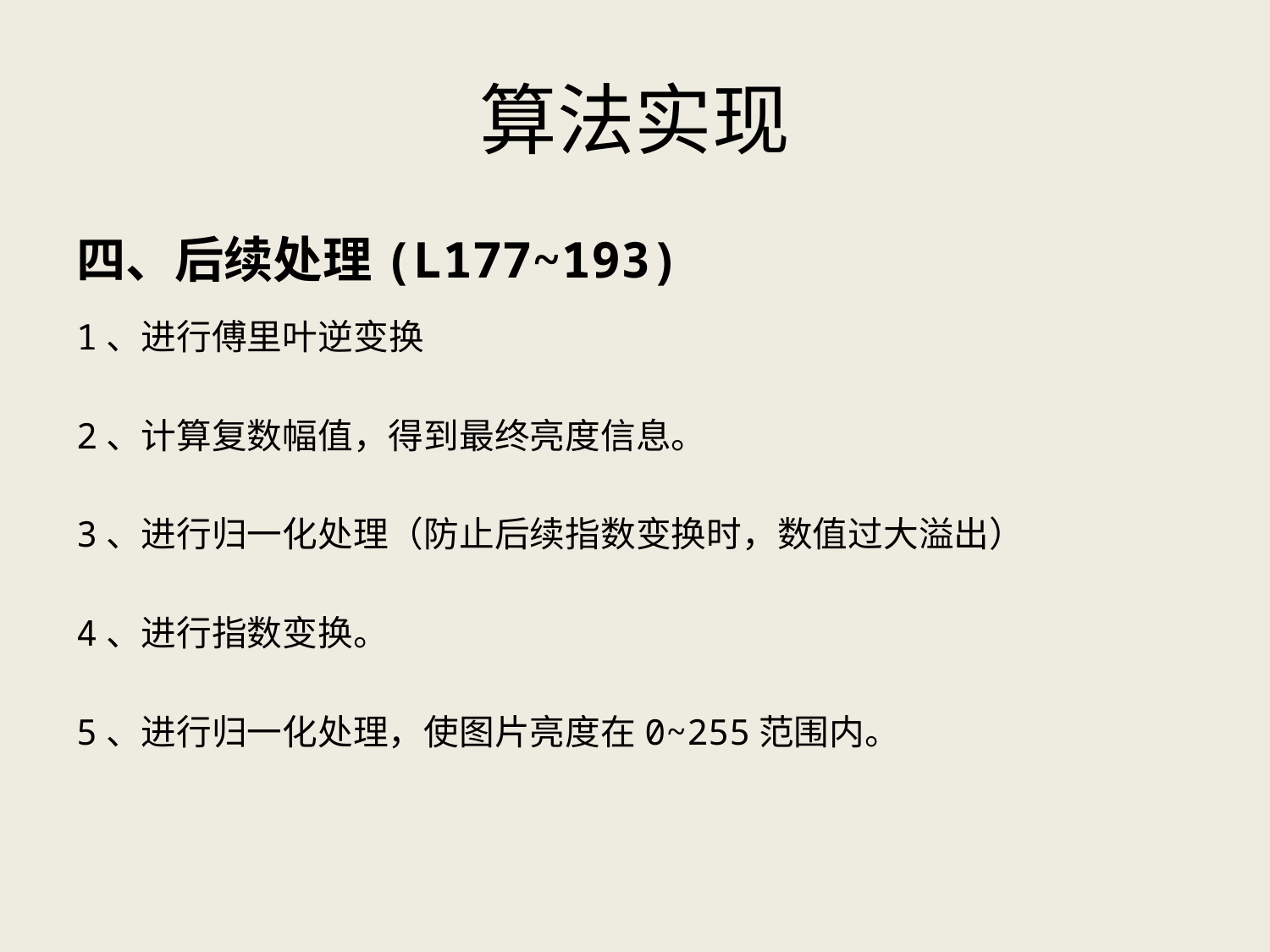

# 算法实现
四、后续处理(L177~193)

1、进行傅里叶逆变换

2、计算复数幅值，得到最终亮度信息。

3、进行归一化处理（防止后续指数变换时，数值过大溢出）

4、进行指数变换。

5、进行归一化处理，使图片亮度在0~255范围内。